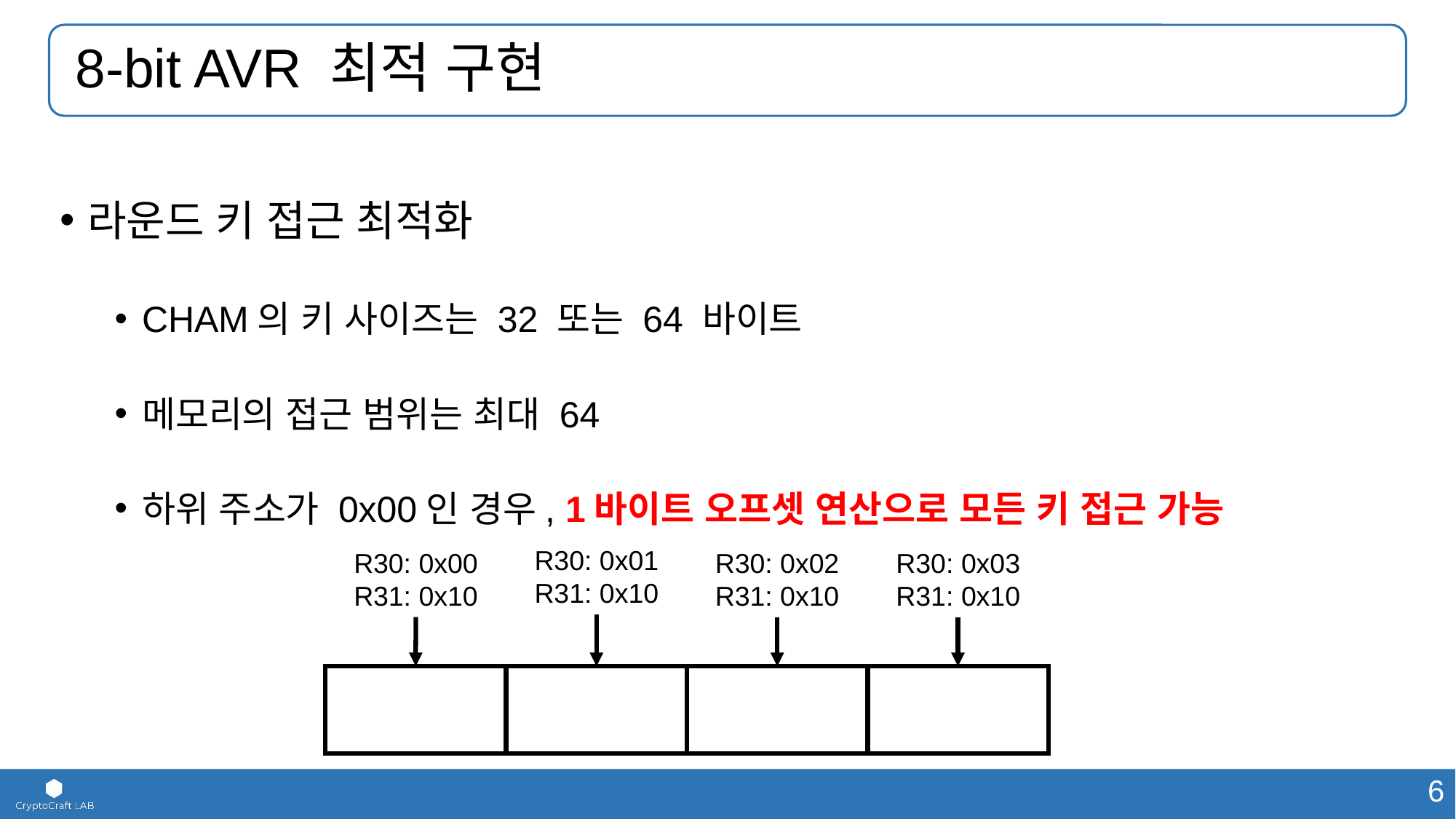

# 8-bit AVR 최적 구현
라운드 키 접근 최적화
CHAM의 키 사이즈는 32 또는 64 바이트
메모리의 접근 범위는 최대 64
하위 주소가 0x00인 경우, 1바이트 오프셋 연산으로 모든 키 접근 가능
R30: 0x01
R31: 0x10
R30: 0x02
R31: 0x10
R30: 0x00
R31: 0x10
R30: 0x03
R31: 0x10